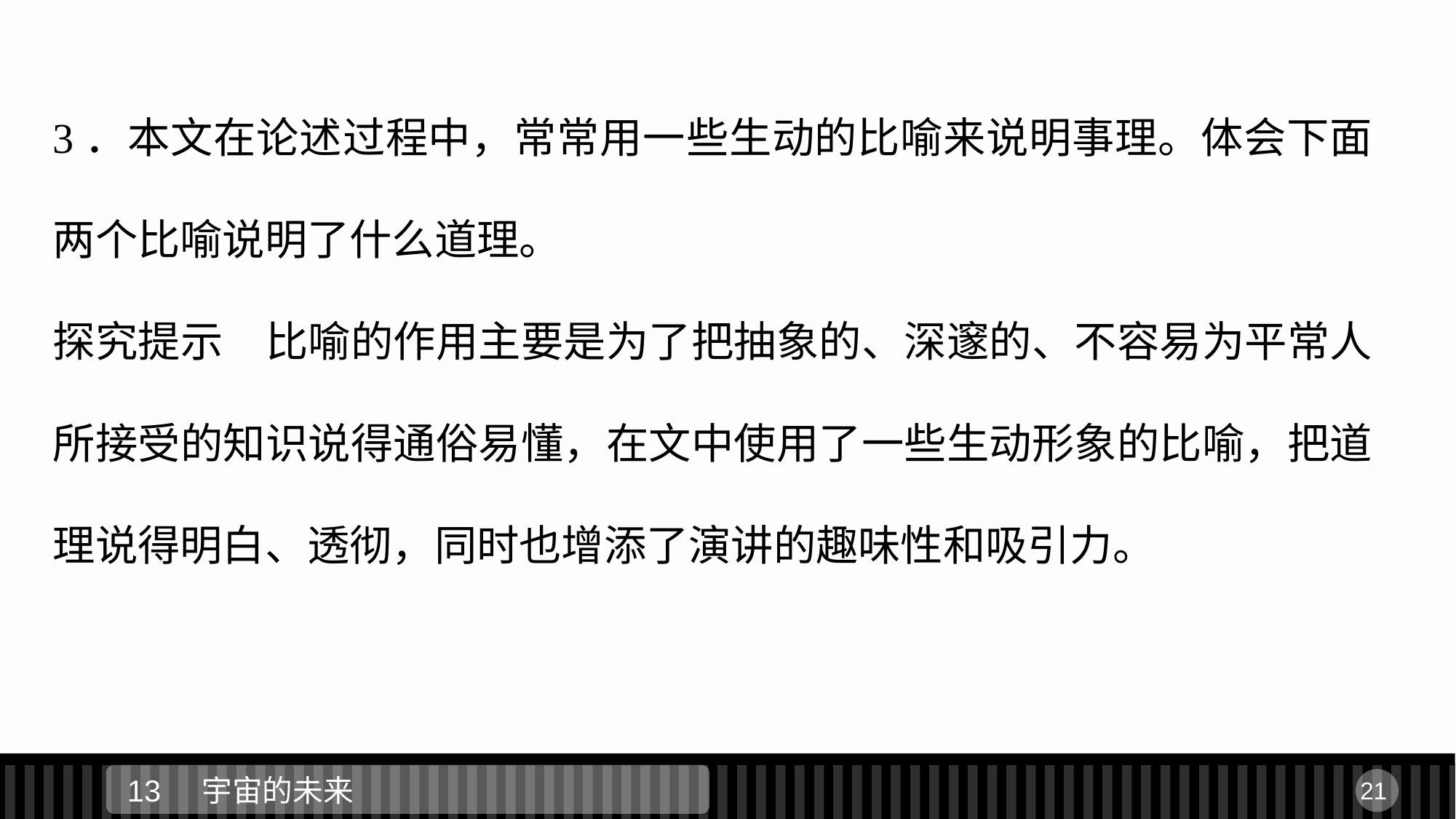

3．本文在论述过程中，常常用一些生动的比喻来说明事理。体会下面两个比喻说明了什么道理。
探究提示　比喻的作用主要是为了把抽象的、深邃的、不容易为平常人所接受的知识说得通俗易懂，在文中使用了一些生动形象的比喻，把道理说得明白、透彻，同时也增添了演讲的趣味性和吸引力。